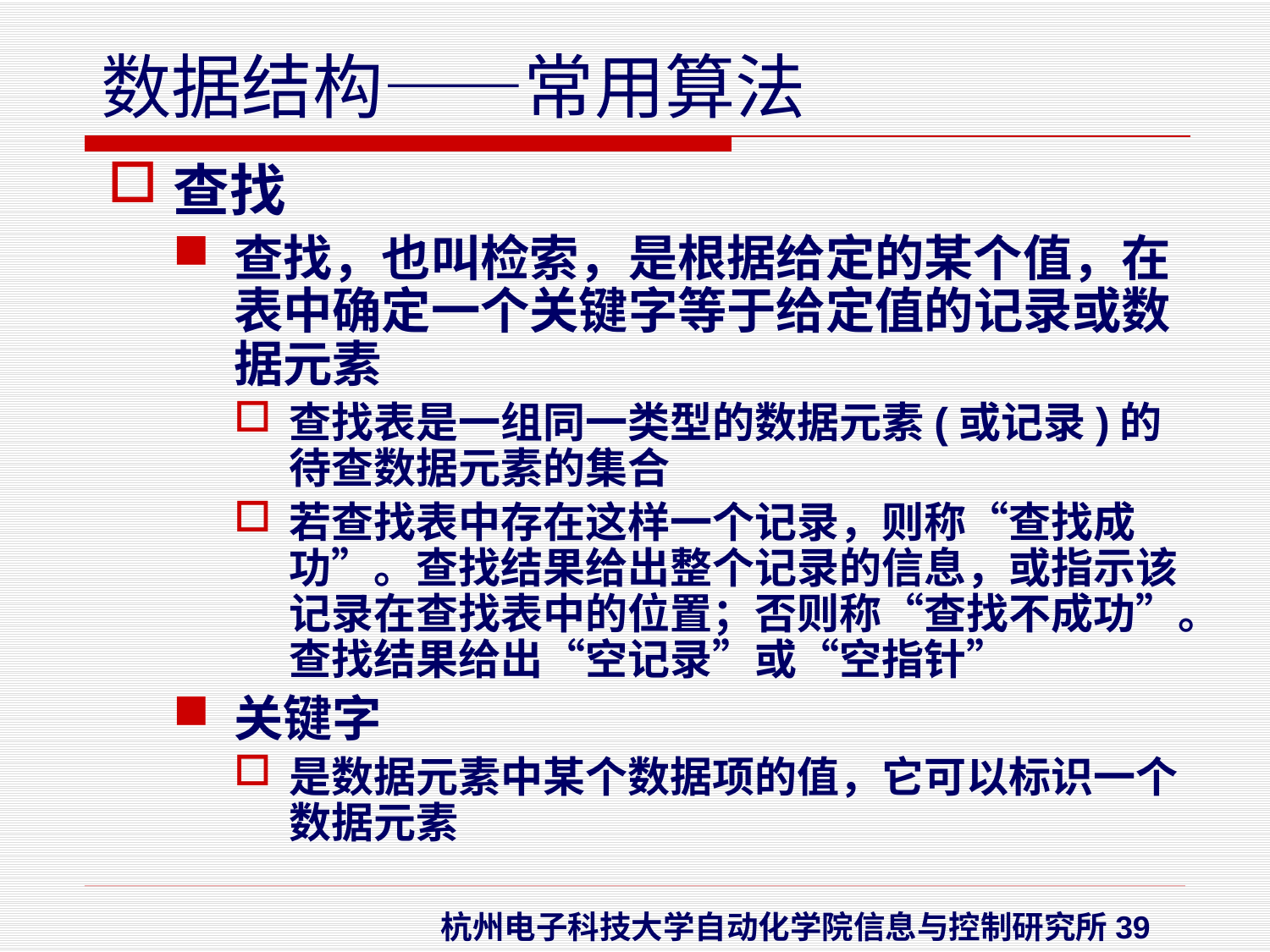

查找
查找，也叫检索，是根据给定的某个值，在表中确定一个关键字等于给定值的记录或数据元素
查找表是一组同一类型的数据元素(或记录)的待查数据元素的集合
若查找表中存在这样一个记录，则称“查找成功”。查找结果给出整个记录的信息，或指示该记录在查找表中的位置；否则称“查找不成功”。查找结果给出“空记录”或“空指针”
关键字
是数据元素中某个数据项的值，它可以标识一个数据元素